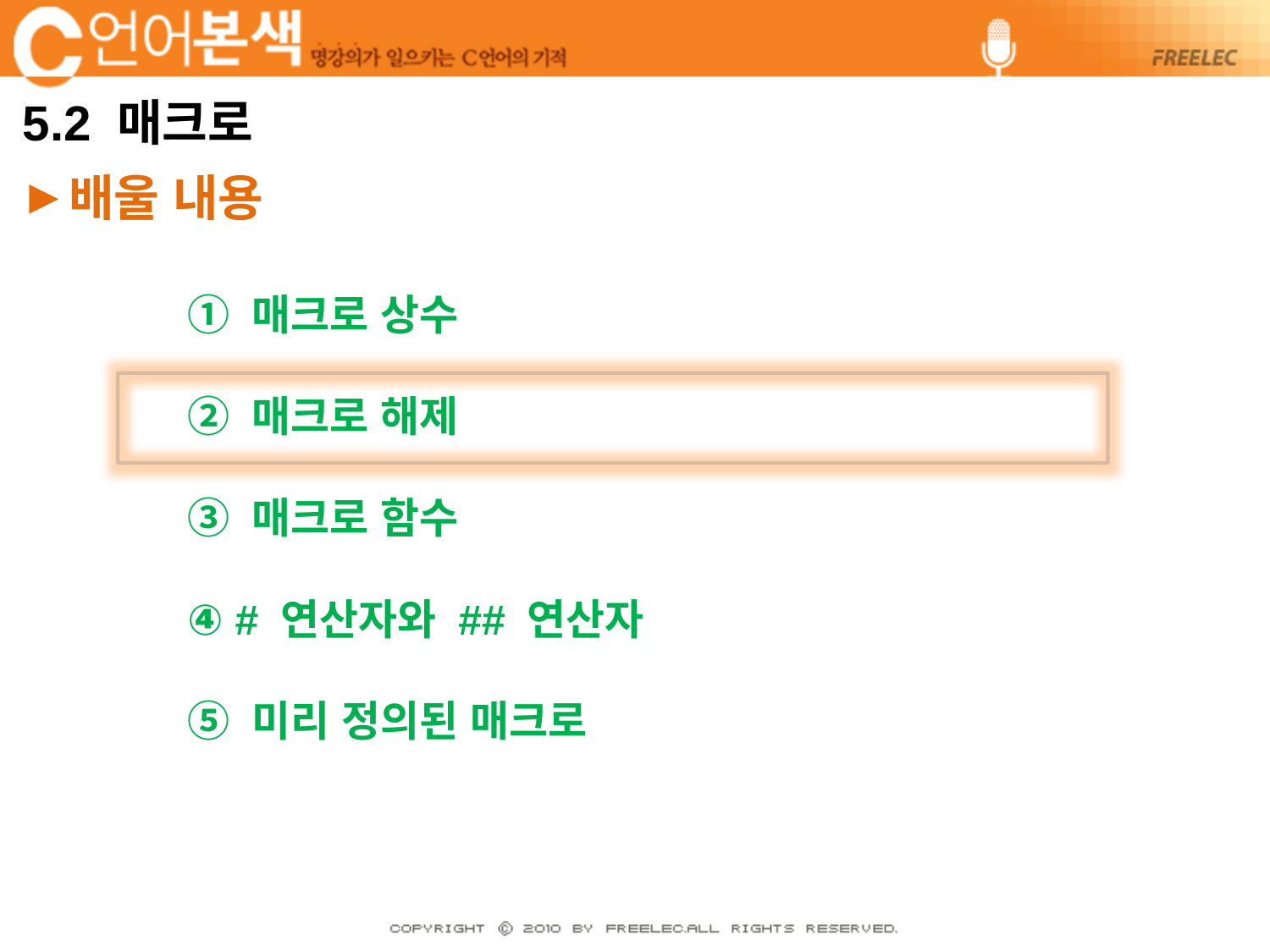

# 5.2 매크로
배울 내용

① 매크로 상수

② 매크로 해제

③ 매크로 함수

④ # 연산자와 ## 연산자

⑤ 미리 정의된 매크로